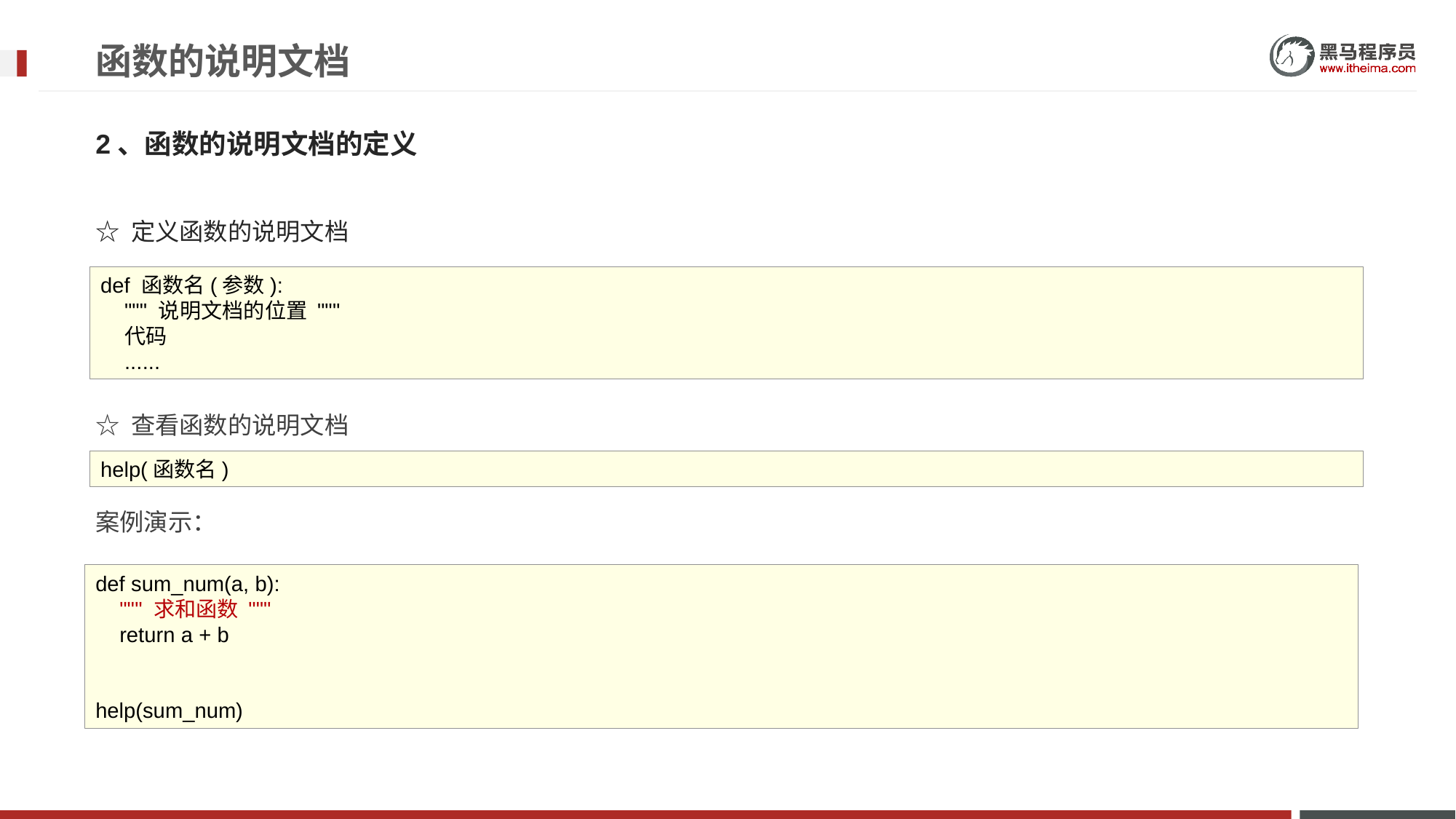

# 函数的说明文档
2、函数的说明文档的定义
☆ 定义函数的说明文档

☆ 查看函数的说明文档

案例演示：
def 函数名(参数):
    """ 说明文档的位置 """
    代码
    ......
help(函数名)
def sum_num(a, b):
    """ 求和函数 """
    return a + b

help(sum_num)